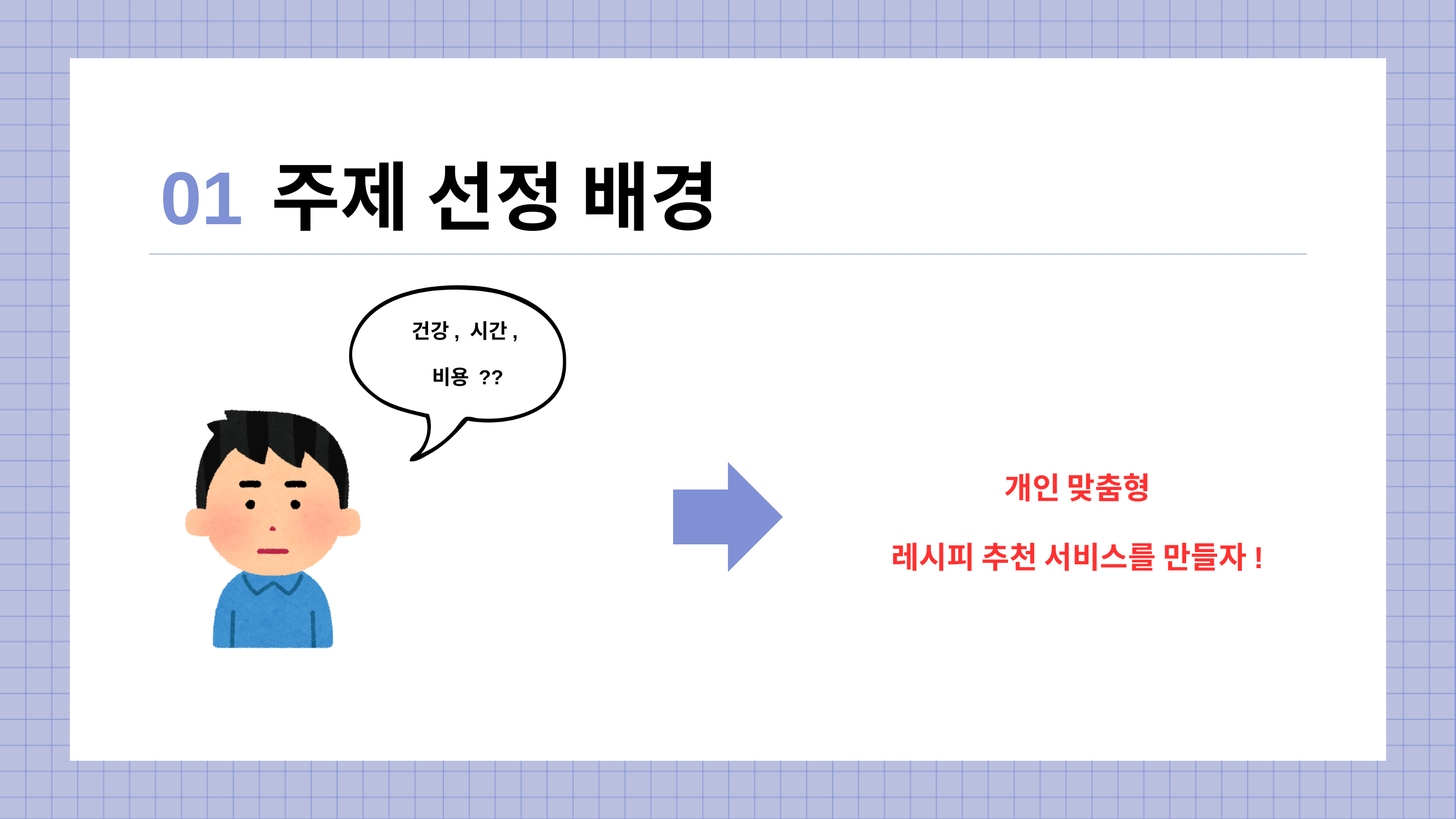

01
주제 선정 배경

건강, 시간,
비용 ??

개인 맞춤형
레시피 추천 서비스를 만들자!